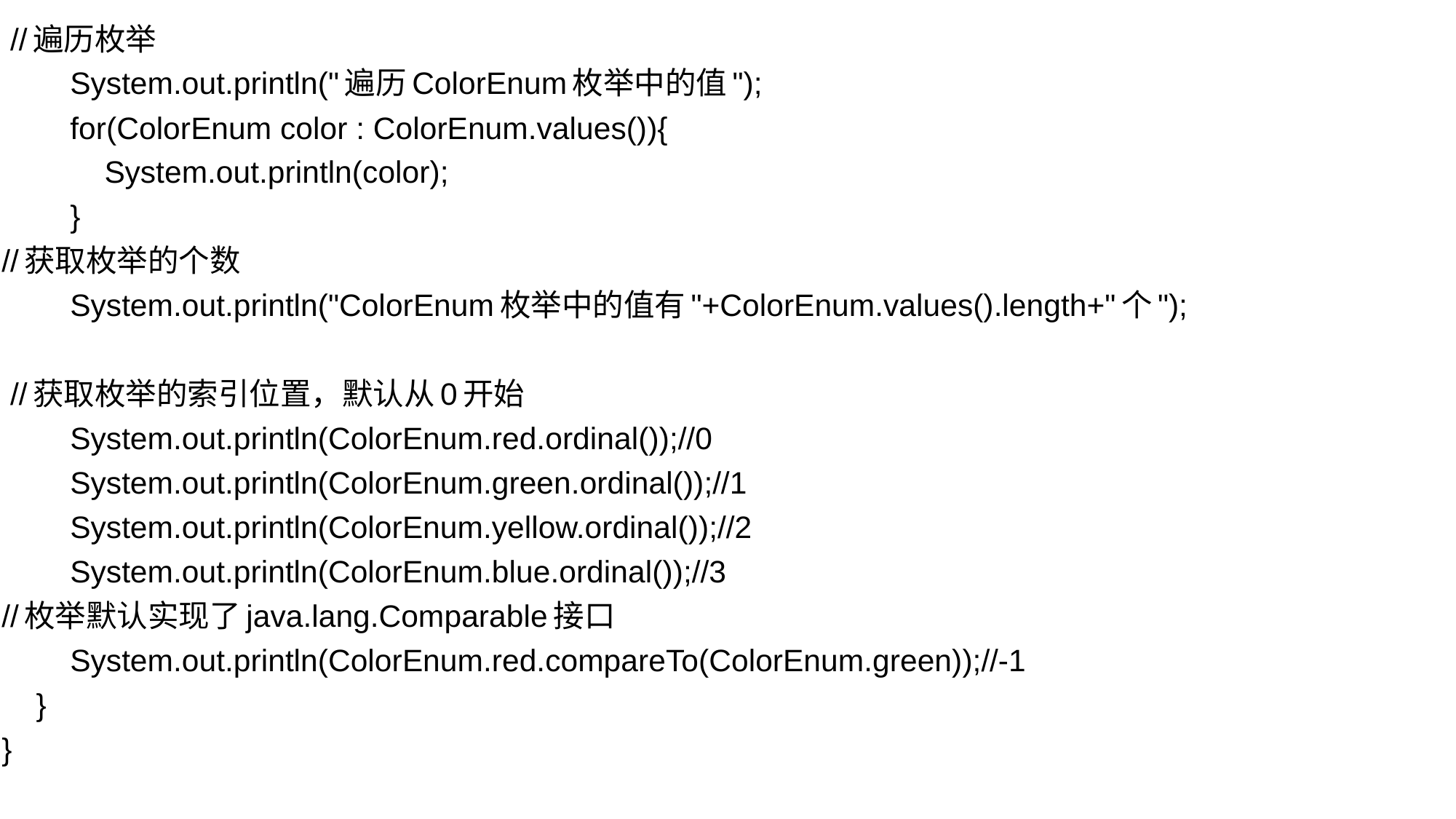

//遍历枚举
        System.out.println("遍历ColorEnum枚举中的值");
        for(ColorEnum color : ColorEnum.values()){
            System.out.println(color);
        }
//获取枚举的个数
        System.out.println("ColorEnum枚举中的值有"+ColorEnum.values().length+"个");

 //获取枚举的索引位置，默认从0开始
        System.out.println(ColorEnum.red.ordinal());//0
        System.out.println(ColorEnum.green.ordinal());//1
        System.out.println(ColorEnum.yellow.ordinal());//2
        System.out.println(ColorEnum.blue.ordinal());//3
//枚举默认实现了java.lang.Comparable接口
        System.out.println(ColorEnum.red.compareTo(ColorEnum.green));//-1
    }
}